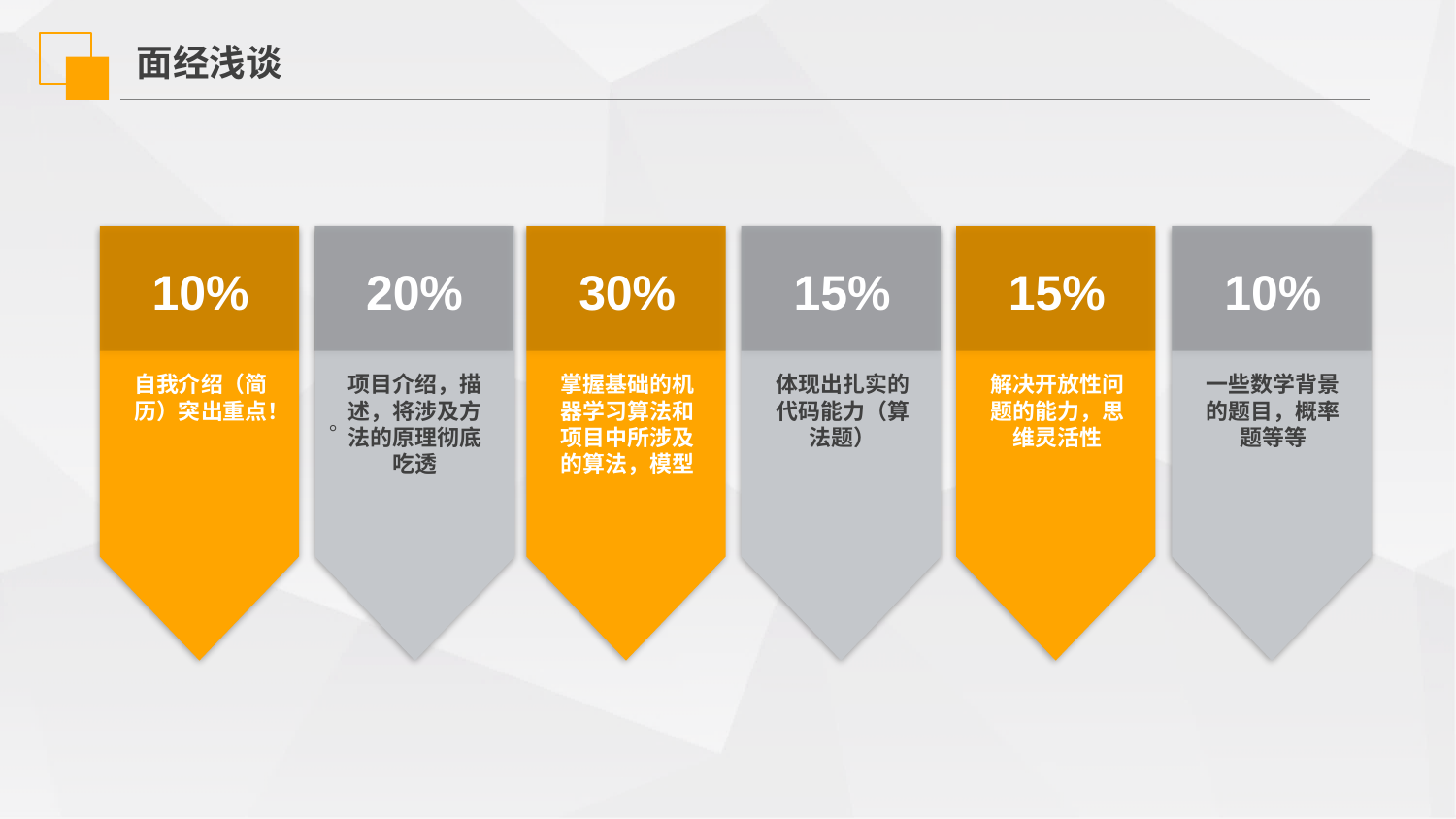

面经浅谈

10%
20%
30%
15%
15%
10%
自我介绍（简历）突出重点！
项目介绍，描述，将涉及方法的原理彻底吃透
掌握基础的机器学习算法和项目中所涉及的算法，模型
体现出扎实的代码能力（算法题）
解决开放性问题的能力，思维灵活性
一些数学背景的题目，概率题等等
。